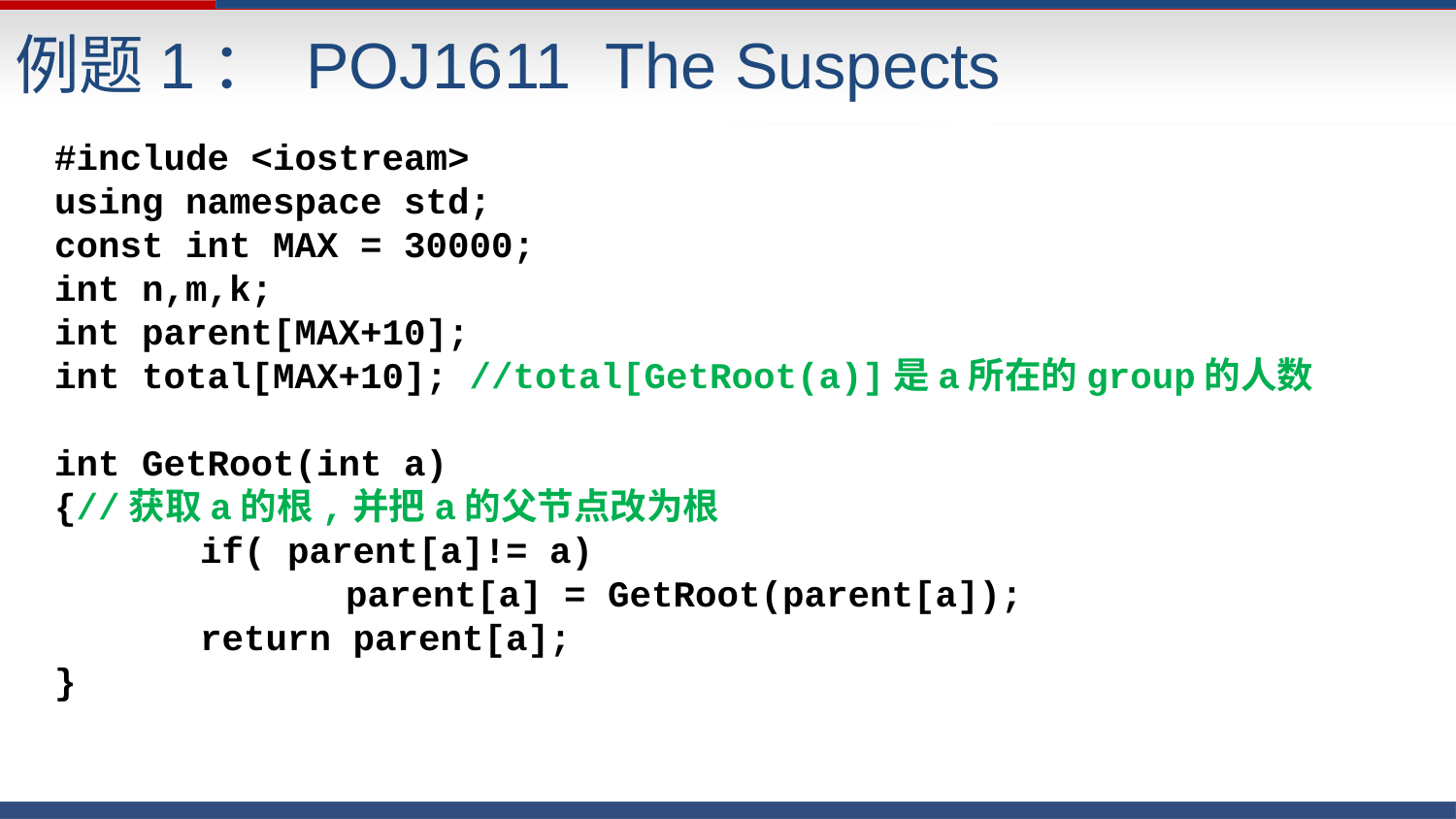

# 例题1： POJ1611  The Suspects
#include <iostream>
using namespace std;
const int MAX = 30000;
int n,m,k;
int parent[MAX+10];
int total[MAX+10]; //total[GetRoot(a)]是a所在的group的人数

int GetRoot(int a)
{//获取a的根,并把a的父节点改为根
	if( parent[a]!= a)
		parent[a] = GetRoot(parent[a]);
	return parent[a];
}